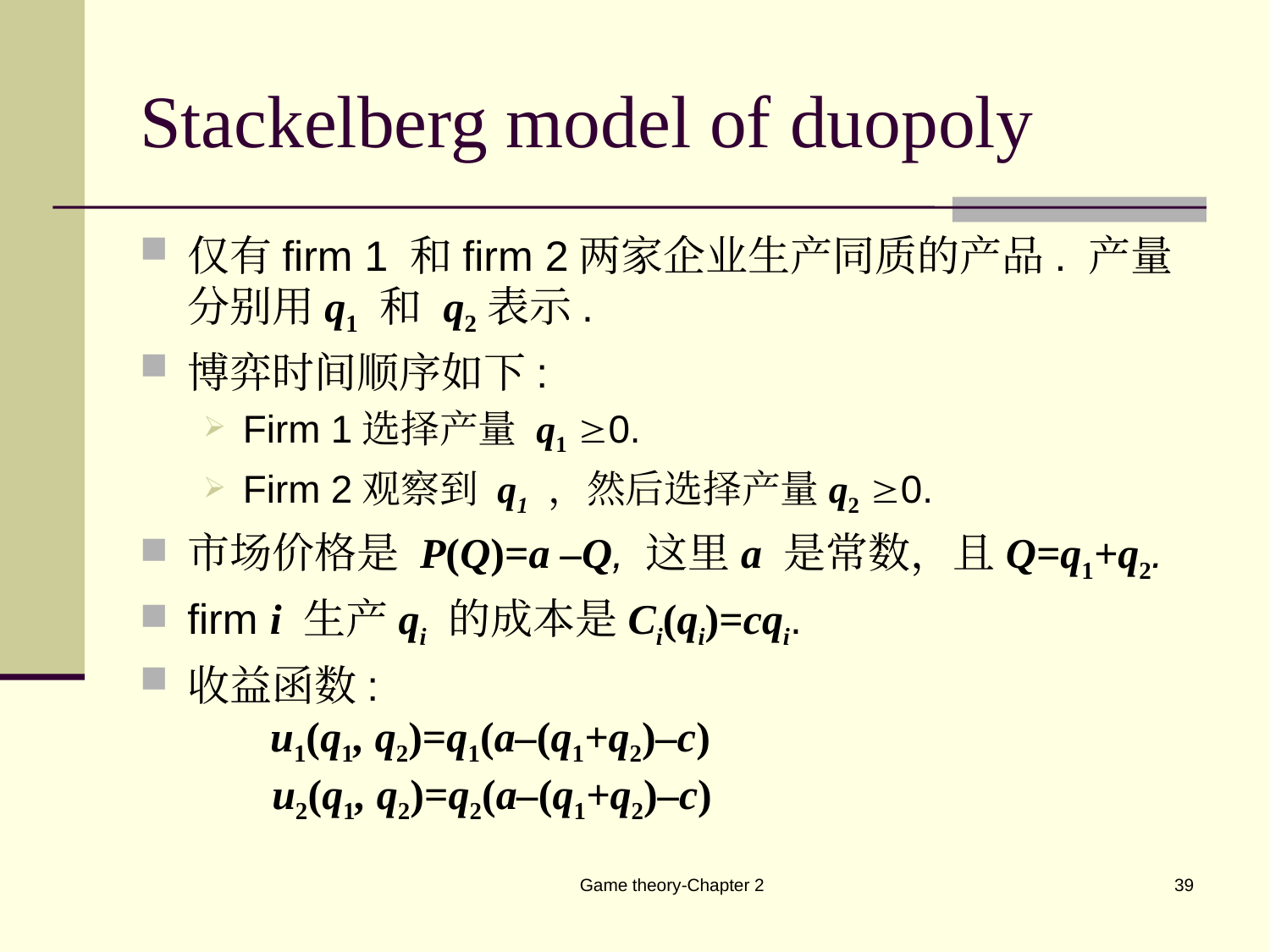

# Stackelberg model of duopoly
仅有firm 1 和firm 2两家企业生产同质的产品. 产量分别用q1 和 q2表示.
博弈时间顺序如下:
Firm 1选择产量 q1 ≥0.
Firm 2观察到 q1 ，然后选择产量q2 ≥0.
市场价格是 P(Q)=a –Q, 这里a 是常数，且Q=q1+q2.
firm i 生产qi 的成本是Ci(qi)=cqi.
收益函数:
       u1(q1, q2)=q1(a–(q1+q2)–c)
        u2(q1, q2)=q2(a–(q1+q2)–c)
Game theory-Chapter 2
39